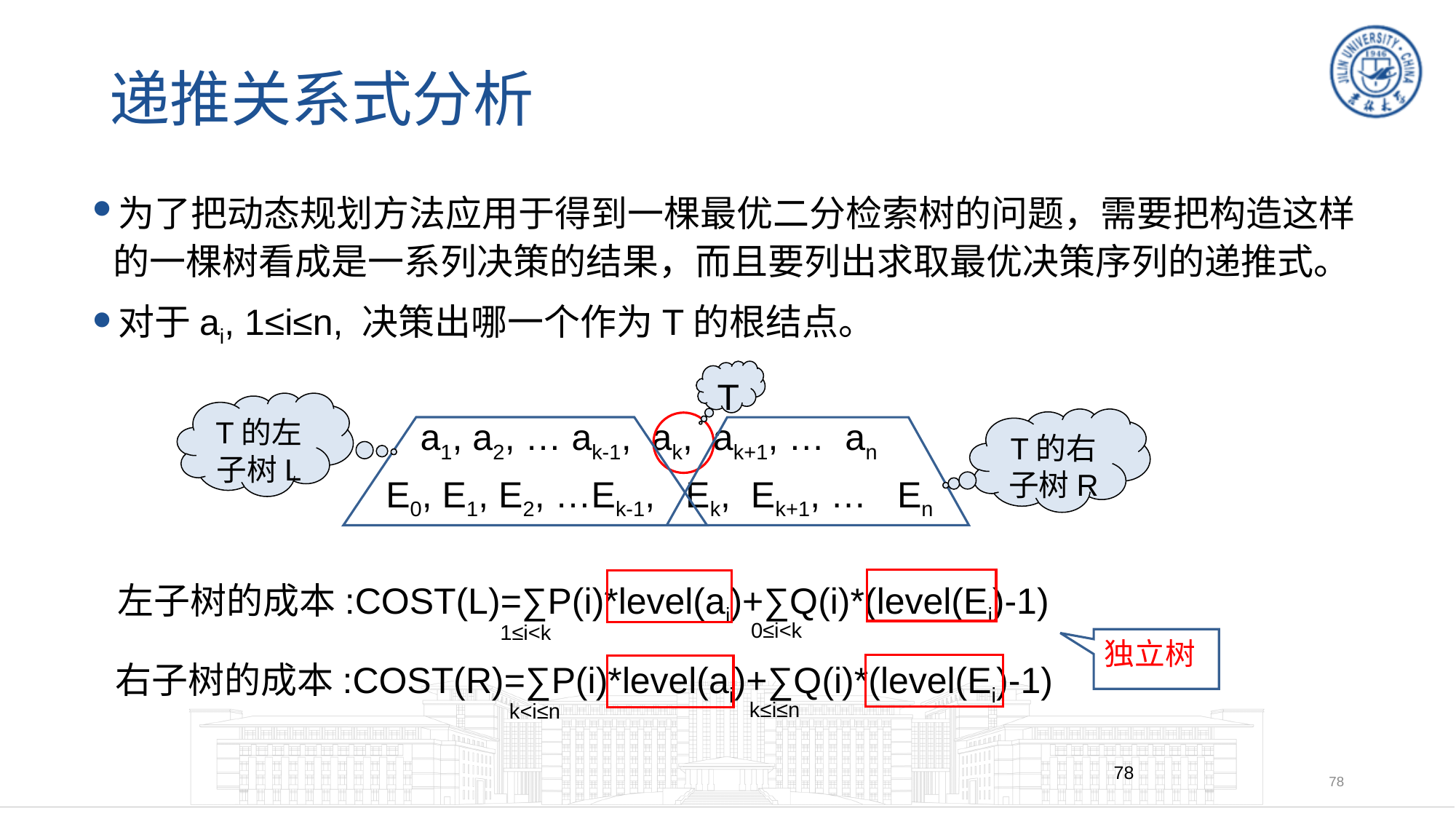

# 递推关系式分析
为了把动态规划方法应用于得到一棵最优二分检索树的问题，需要把构造这样的一棵树看成是一系列决策的结果，而且要列出求取最优决策序列的递推式。
对于ai, 1≤i≤n, 决策出哪一个作为T的根结点。

T

T的左子树L
a1, a2, … ak-1,  ak,  ak+1, …  an
T的右子树R

E0, E1, E2, …Ek-1,   Ek,  Ek+1, …   En

独立树

左子树的成本:COST(L)=∑P(i)*level(ai)+∑Q(i)*(level(Ei)-1)
0≤i<k
1≤i<k
右子树的成本:COST(R)=∑P(i)*level(ai)+∑Q(i)*(level(Ei)-1)
k≤i≤n
k<i≤n
78
78